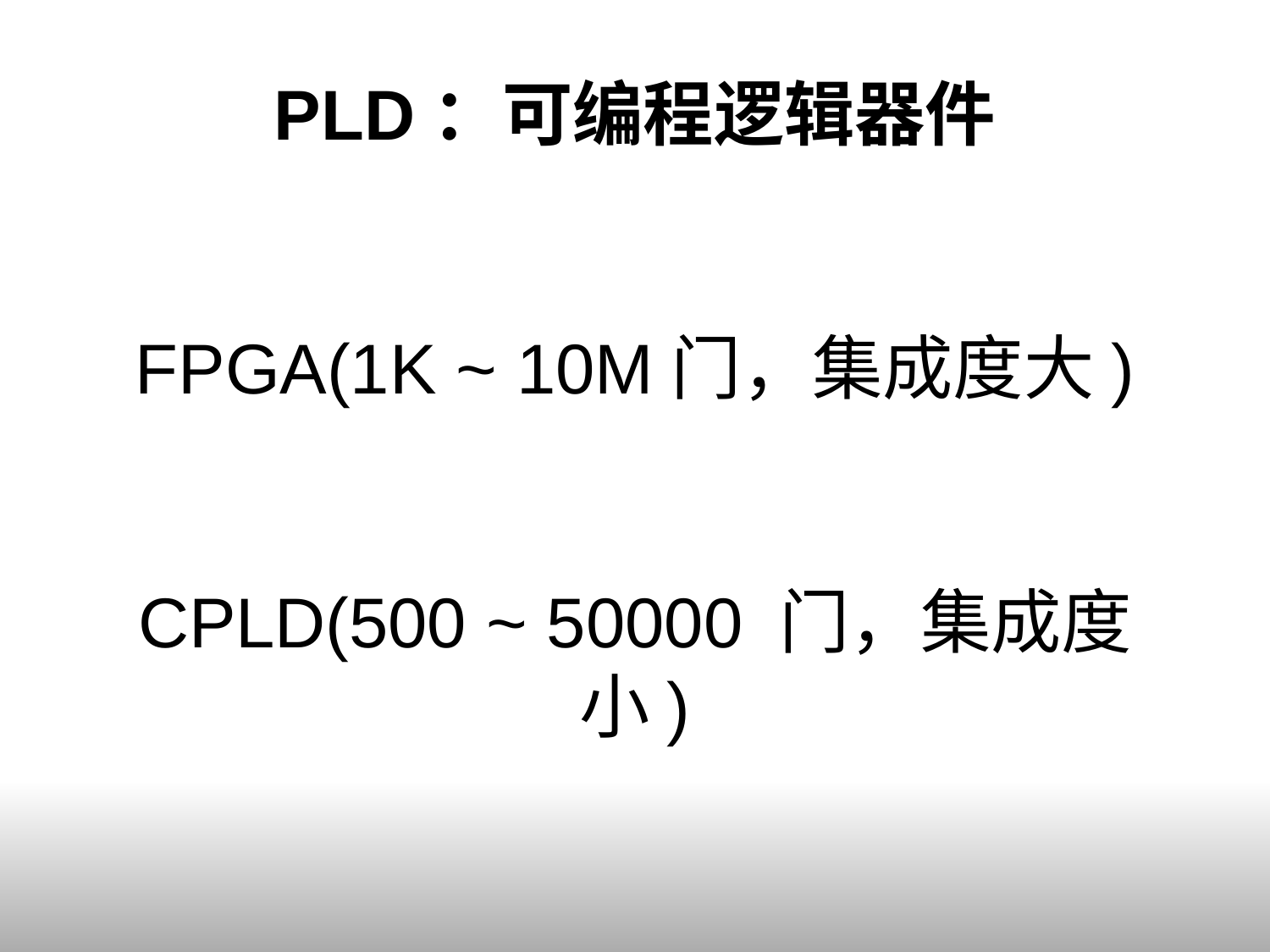

PLD：可编程逻辑器件

FPGA(1K ~ 10M门，集成度大)

CPLD(500 ~ 50000 门，集成度小)